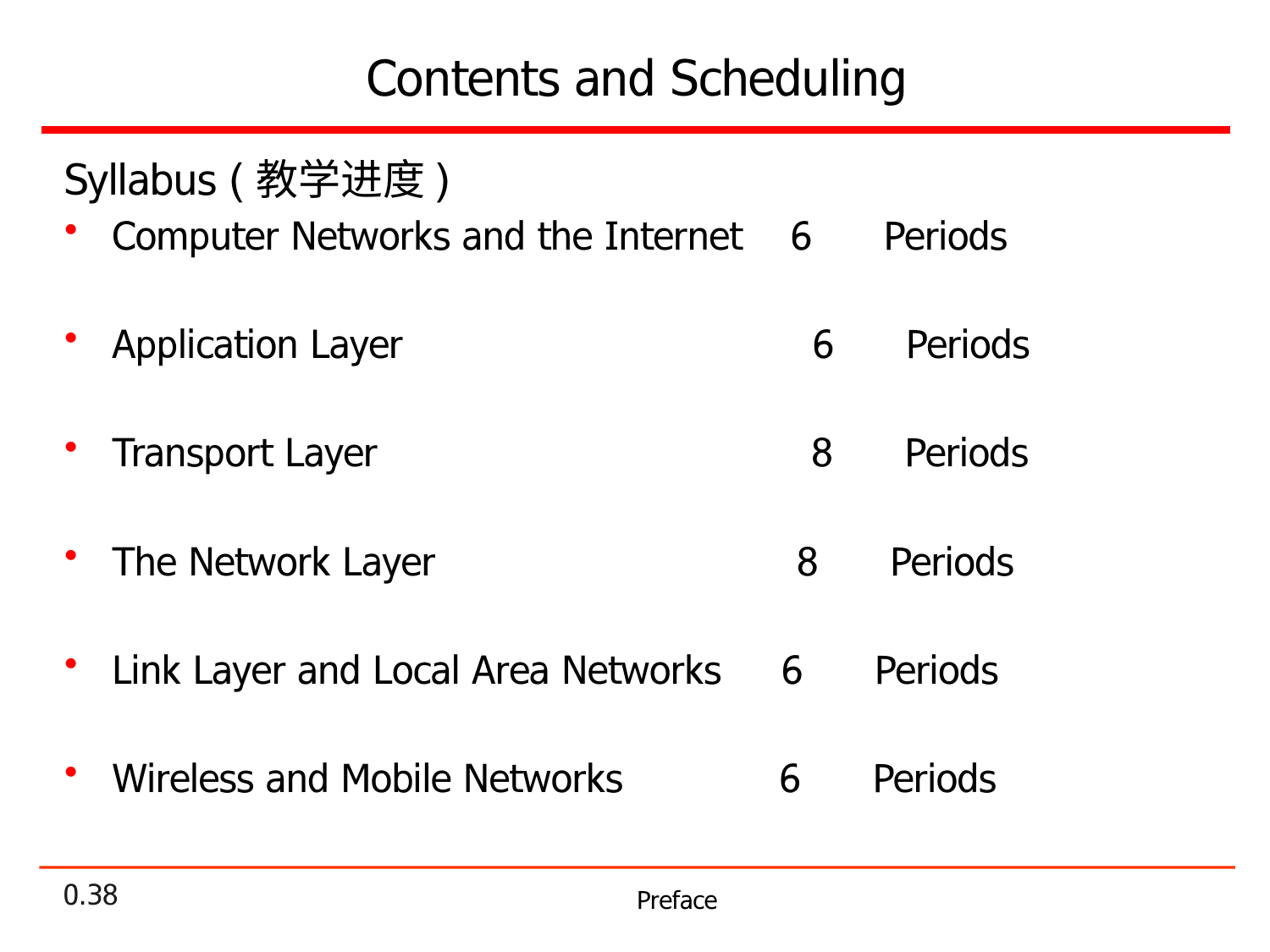

# Contents and Scheduling
Syllabus (教学进度)
Computer Networks and the Internet    6      Periods

Application Layer                                  6      Periods

Transport Layer                                    8      Periods

The Network Layer                              8      Periods

Link Layer and Local Area Networks     6      Periods

Wireless and Mobile Networks             6      Periods
Preface